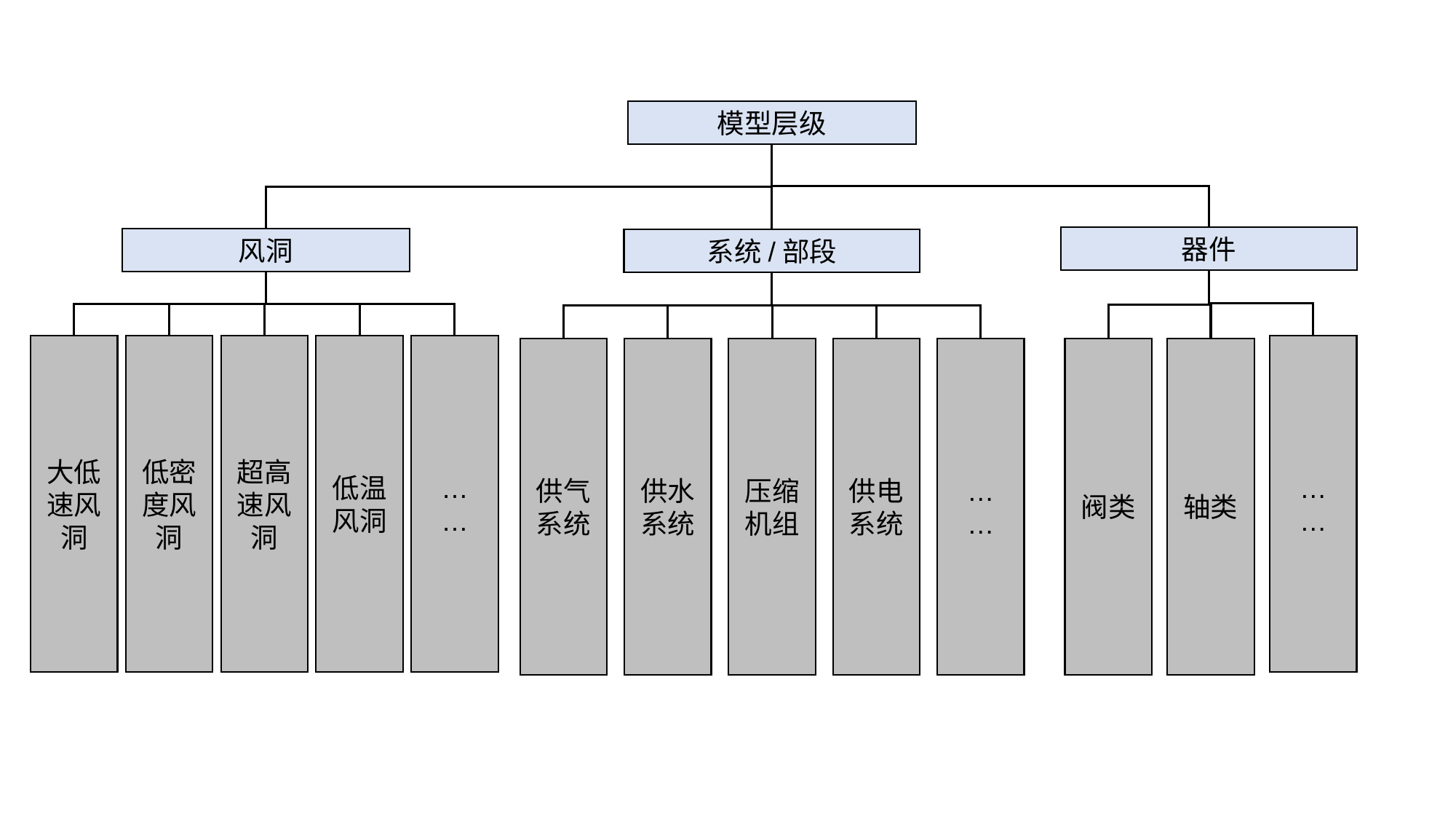

模型层级
器件
风洞
系统/部段
低密度风洞
超高速风洞
低温风洞
…
…
…
…
大低速风洞
阀类
轴类
供气系统
供水系统
压缩机组
供电系统
…
…